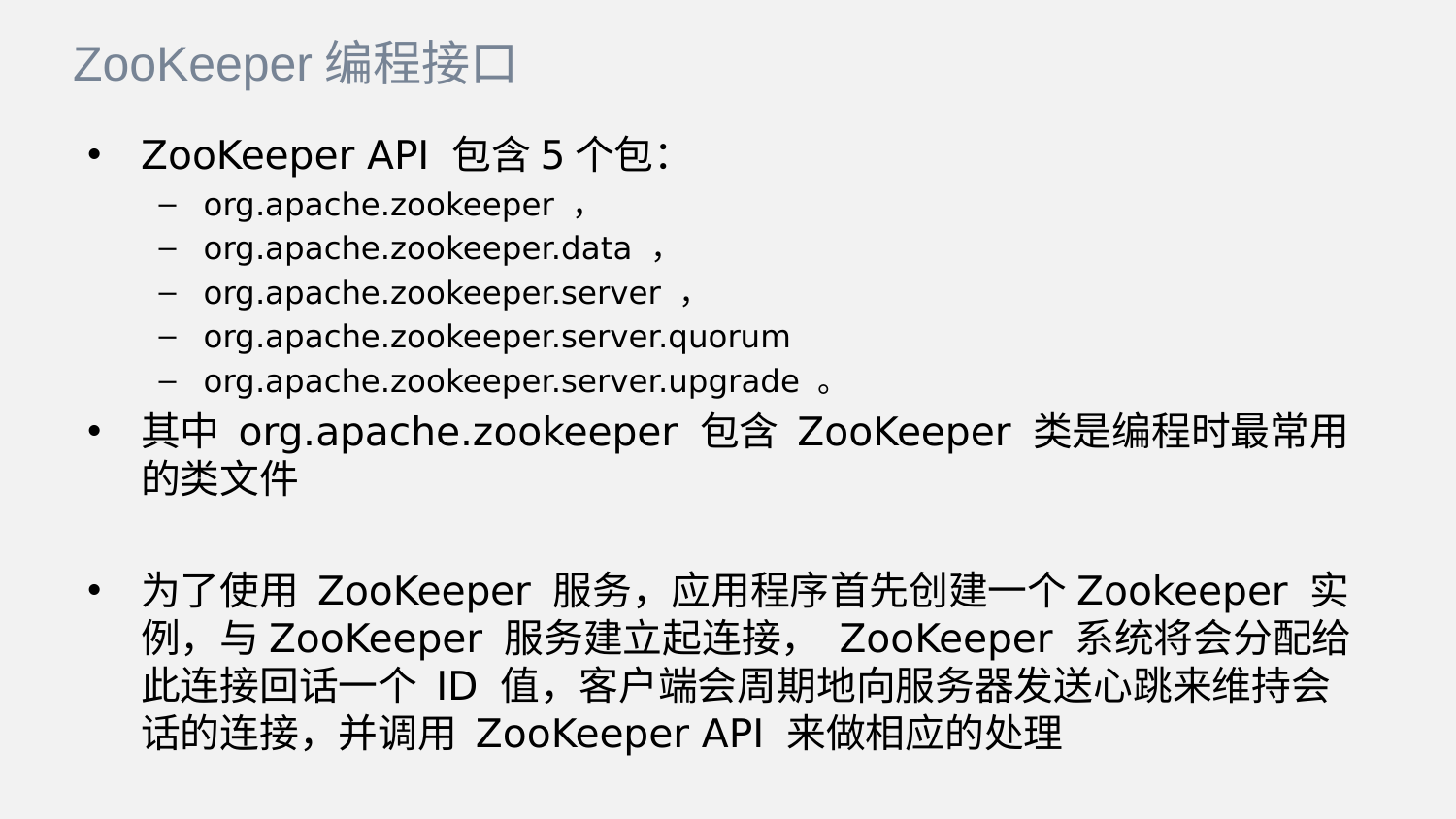

ZooKeeper编程接口
ZooKeeper API 包含5个包：
org.apache.zookeeper ，
org.apache.zookeeper.data ，
org.apache.zookeeper.server ，
org.apache.zookeeper.server.quorum
org.apache.zookeeper.server.upgrade 。
其中 org.apache.zookeeper 包含 ZooKeeper 类是编程时最常用的类文件

为了使用 ZooKeeper 服务，应用程序首先创建一个Zookeeper 实例，与ZooKeeper 服务建立起连接， ZooKeeper 系统将会分配给此连接回话一个 ID 值，客户端会周期地向服务器发送心跳来维持会话的连接，并调用 ZooKeeper API 来做相应的处理